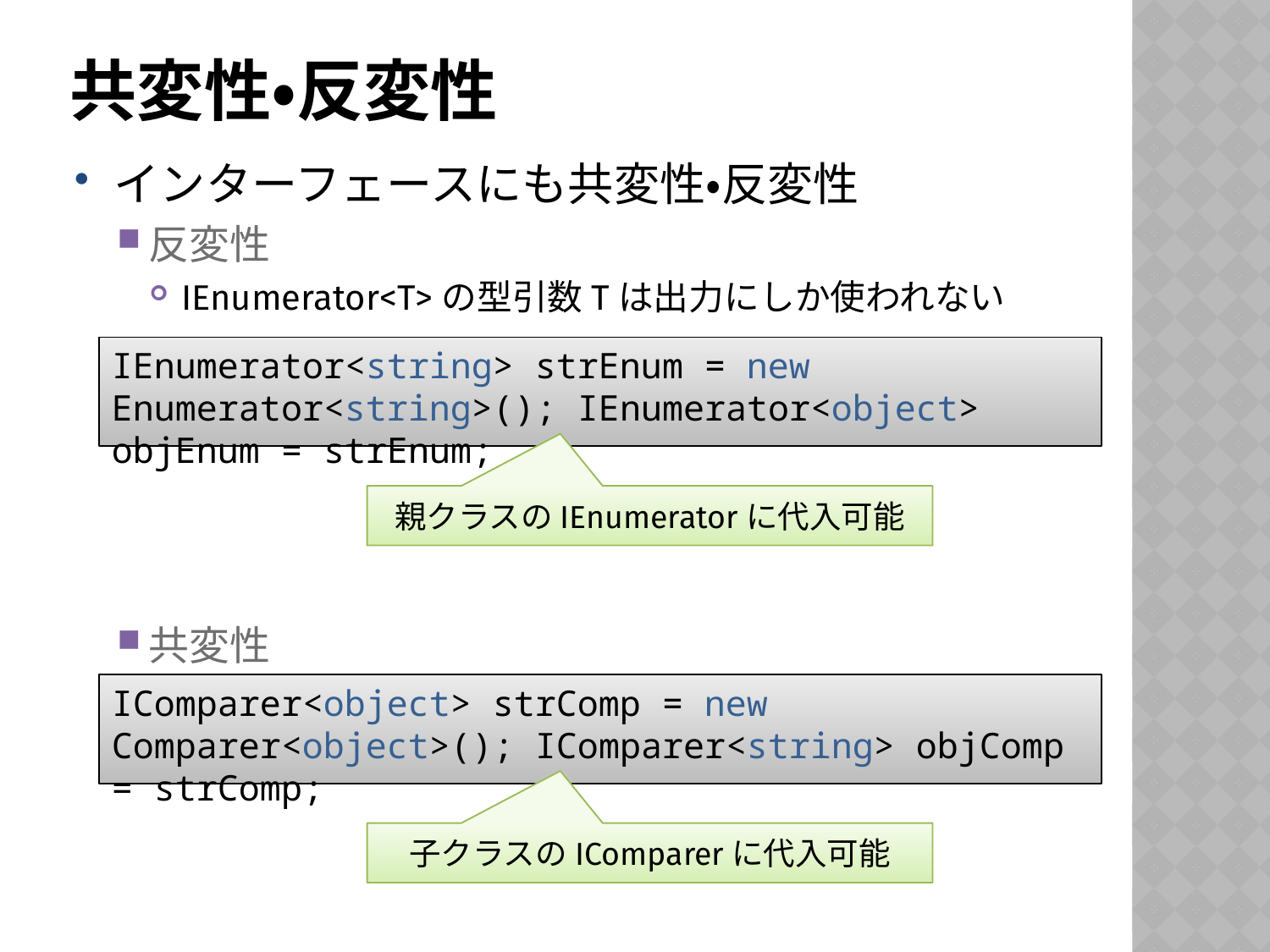

# 共変性・反変性
インターフェースにも共変性・反変性
反変性
IEnumerator<T>の型引数Tは出力にしか使われない

共変性
IComparer<T>の型引数Tは入力にしか使われない
IEnumerator<string> strEnum = new Enumerator<string>(); IEnumerator<object> objEnum = strEnum;
親クラスのIEnumeratorに代入可能
IComparer<object> strComp = new Comparer<object>(); IComparer<string> objComp = strComp;
子クラスのIComparerに代入可能